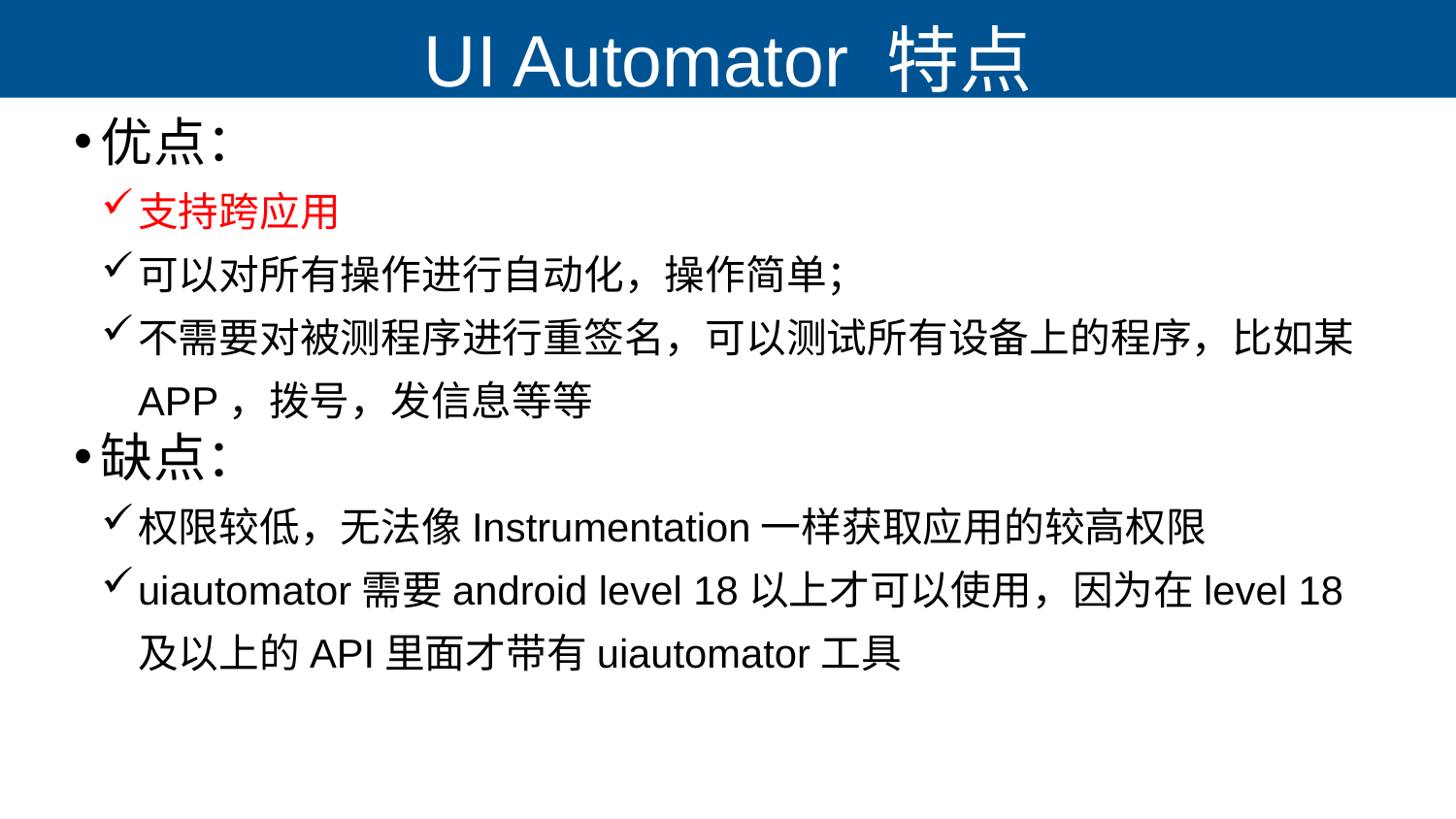

# UI Automator 特点
优点：
支持跨应用
可以对所有操作进行自动化，操作简单；
不需要对被测程序进行重签名，可以测试所有设备上的程序，比如某APP，拨号，发信息等等
缺点：
权限较低，无法像Instrumentation一样获取应用的较高权限
uiautomator需要android level 18以上才可以使用，因为在level 18及以上的API里面才带有uiautomator工具